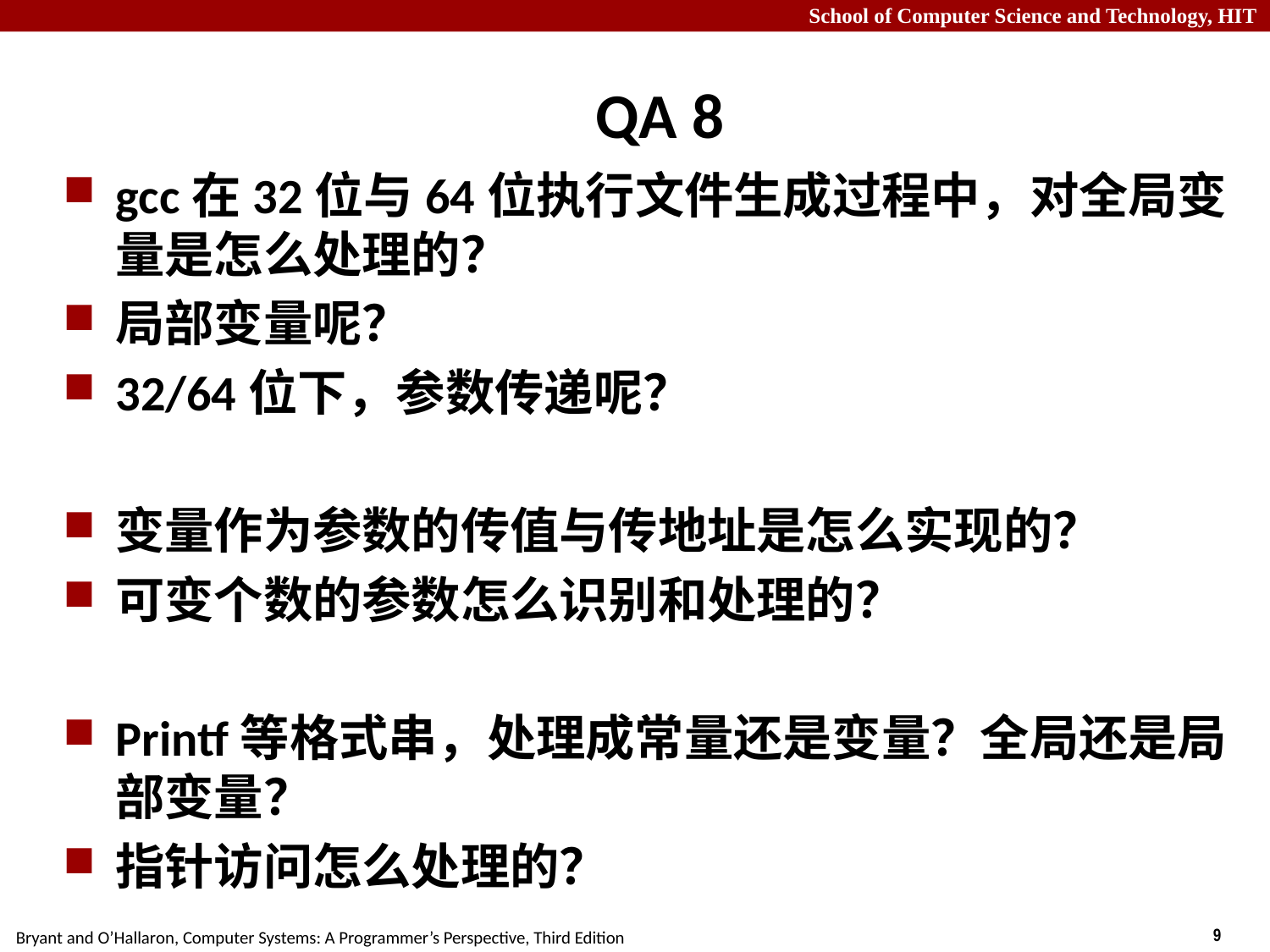

# QA 8
gcc在32位与64位执行文件生成过程中，对全局变量是怎么处理的？
局部变量呢？
32/64位下，参数传递呢？

变量作为参数的传值与传地址是怎么实现的？
可变个数的参数怎么识别和处理的？

Printf等格式串，处理成常量还是变量？全局还是局部变量？
指针访问怎么处理的？